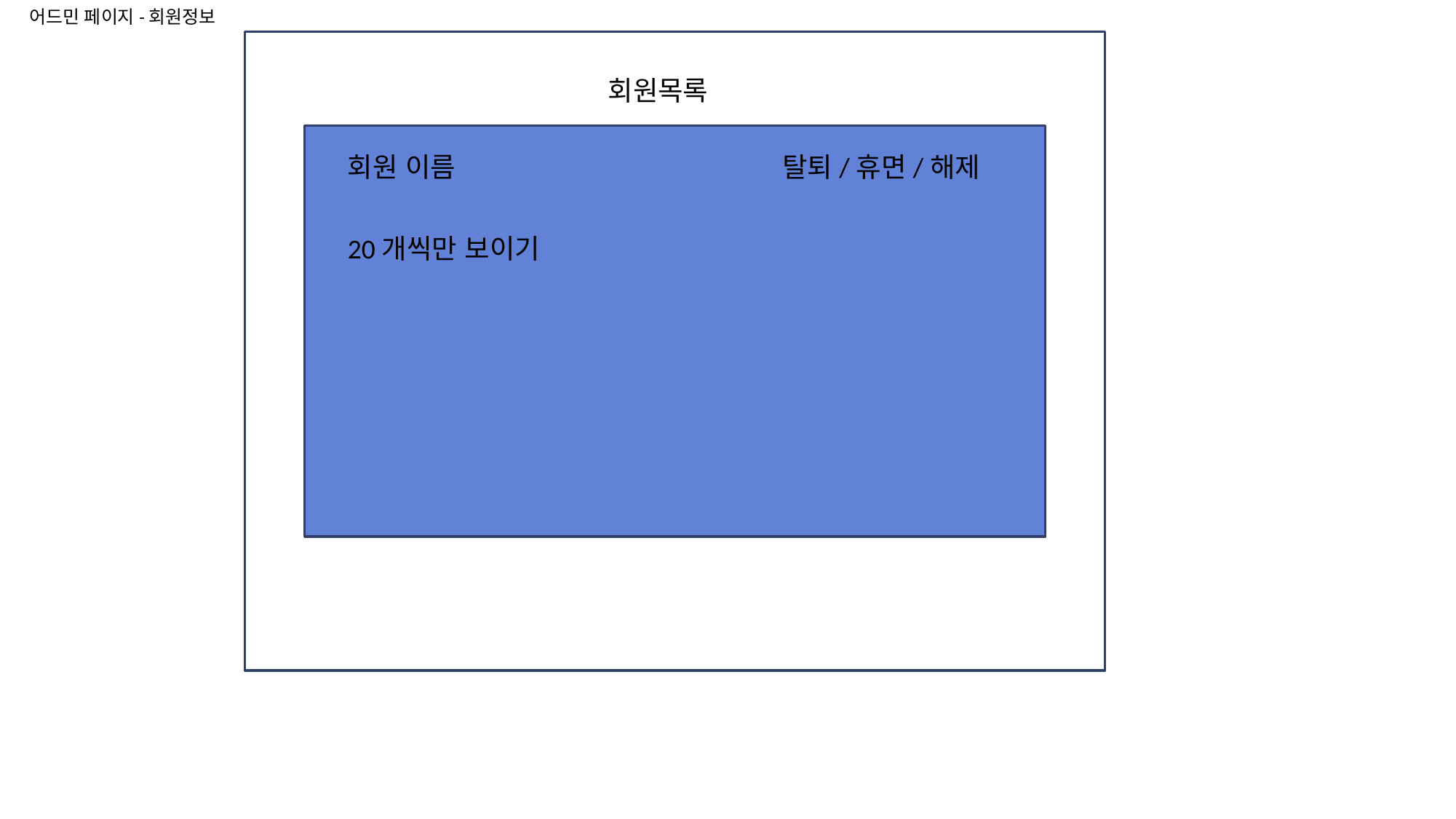

어드민 페이지-회원정보

회원목록

회원 이름
탈퇴/휴면/해제
20개씩만 보이기
전송